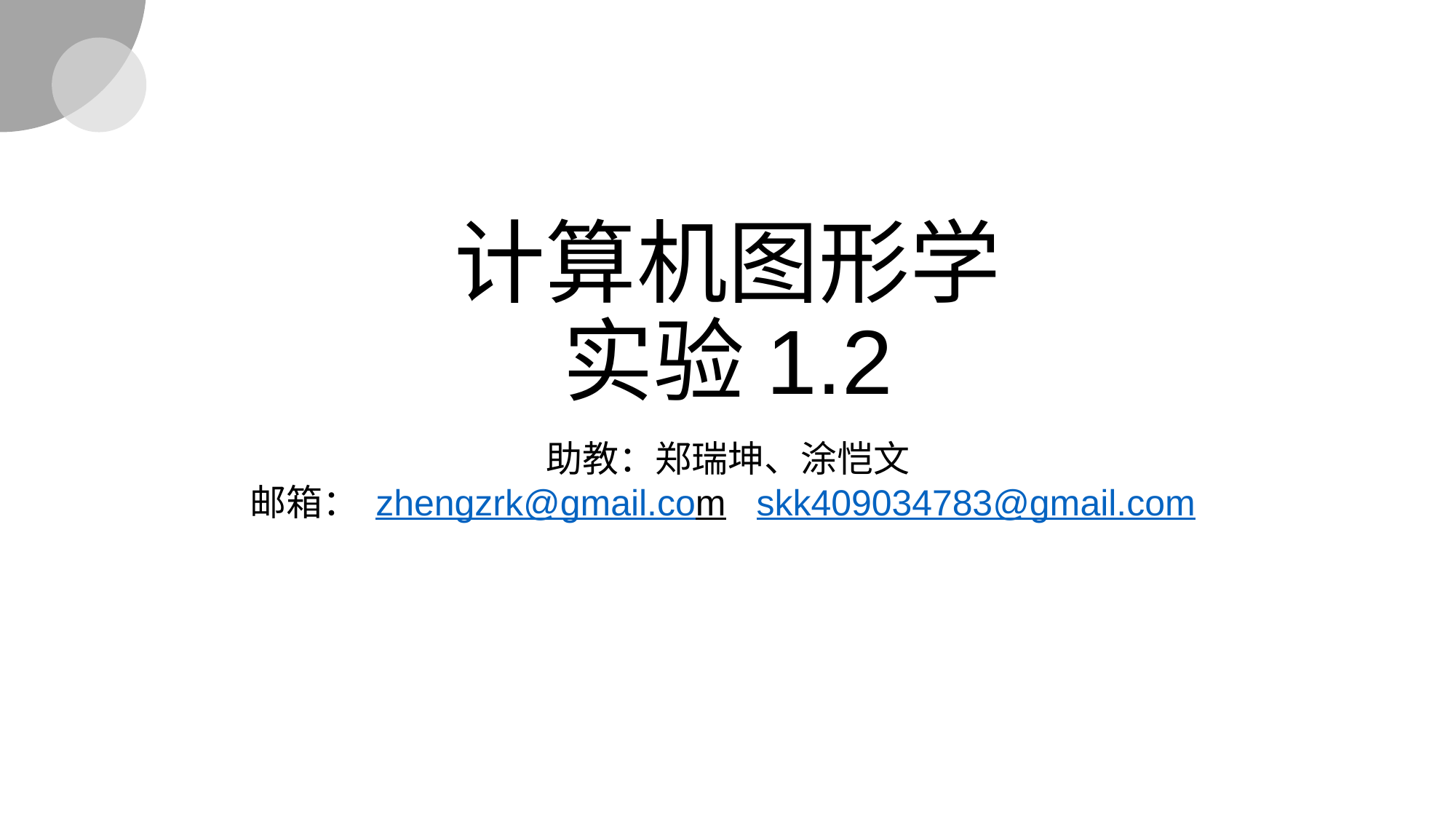

# 计算机图形学 实验1.2
助教：郑瑞坤、涂恺文
邮箱： zhengzrk@gmail.com   skk409034783@gmail.com